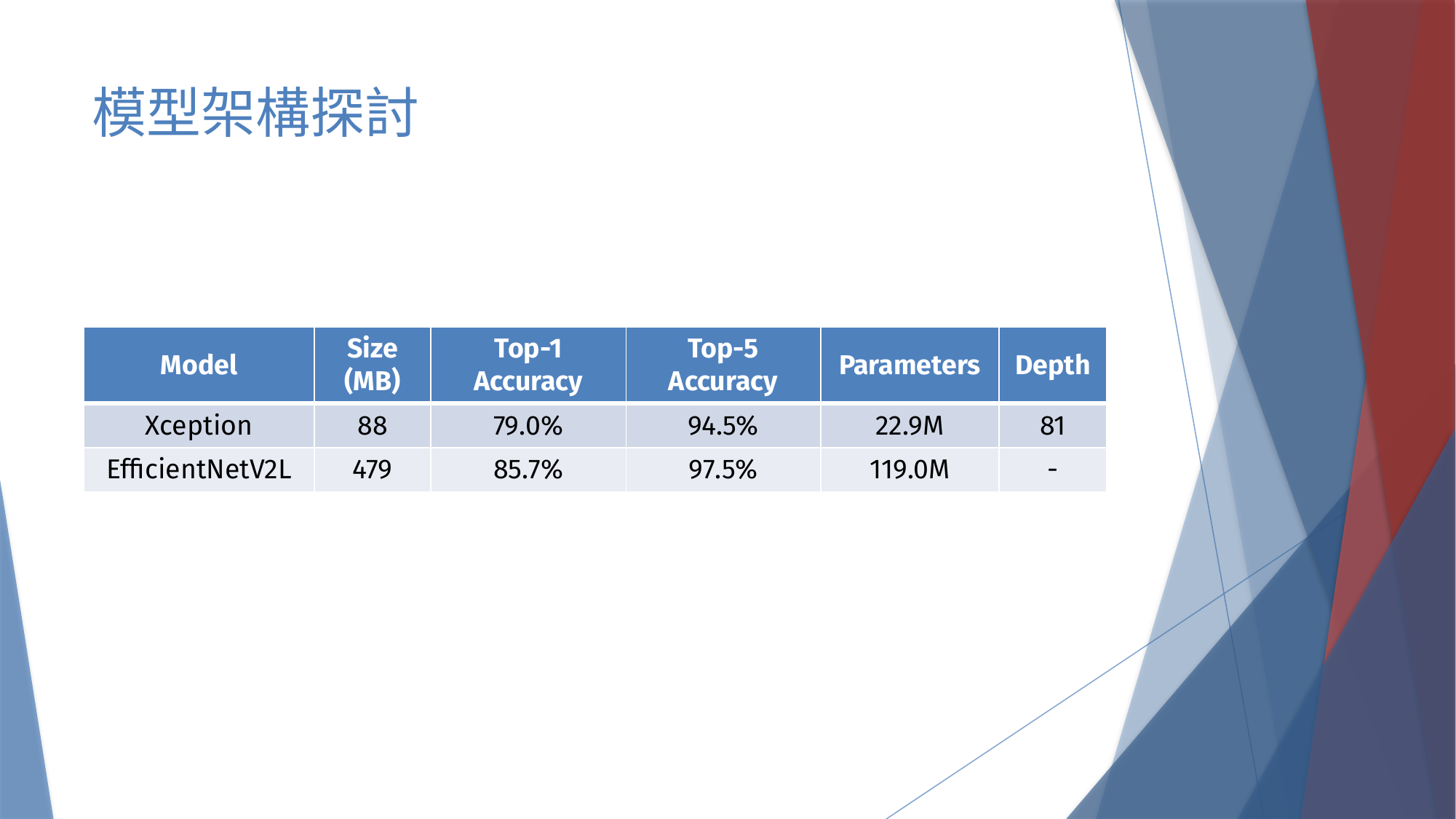

# 模型架構探討
| Model | Size (MB) | Top-1 Accuracy | Top-5 Accuracy | Parameters | Depth |
| --- | --- | --- | --- | --- | --- |
| Xception | 88 | 79.0% | 94.5% | 22.9M | 81 |
| EfficientNetV2L | 479 | 85.7% | 97.5% | 119.0M | - |